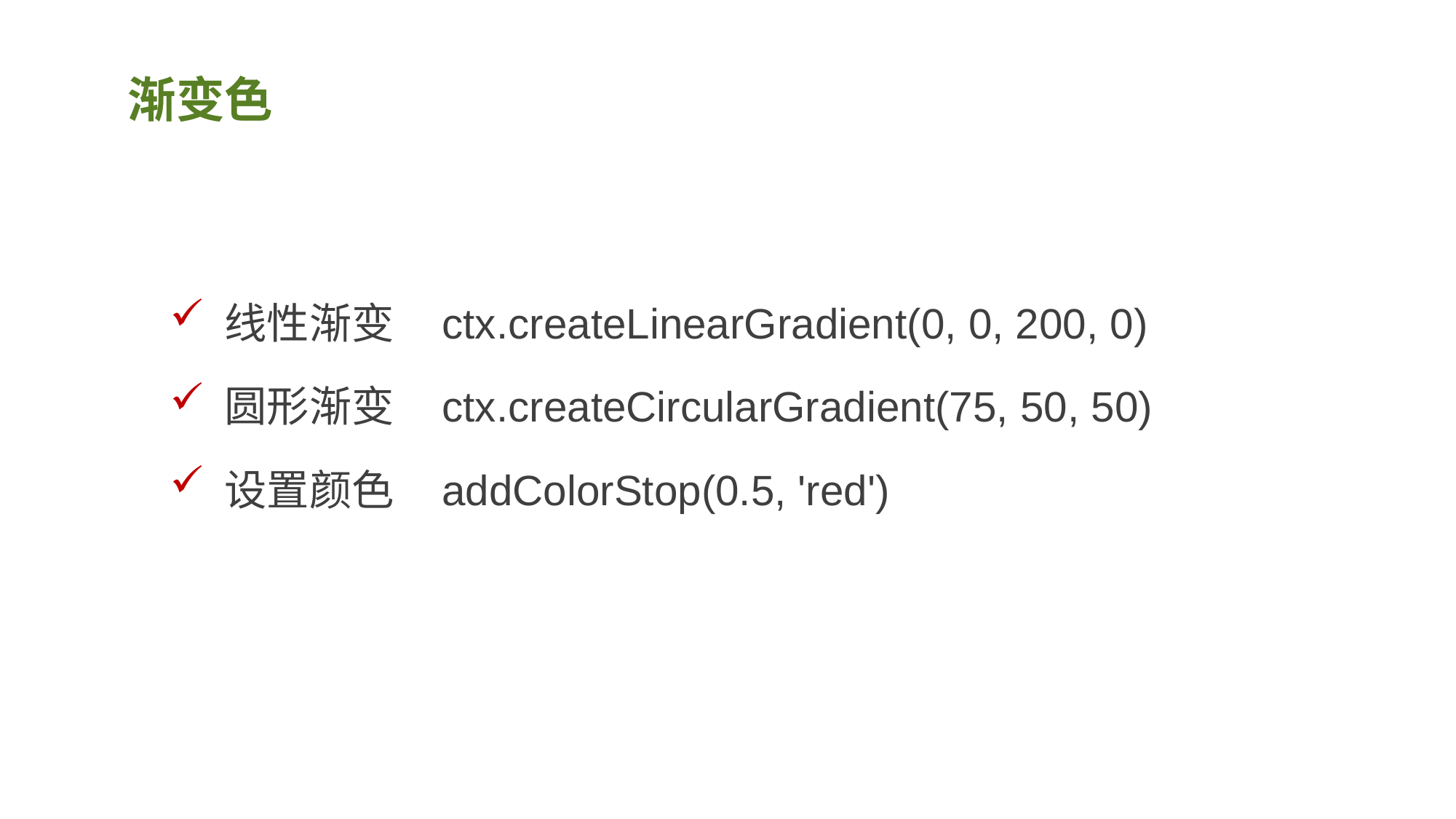

渐变色
 线性渐变    ctx.createLinearGradient(0, 0, 200, 0)
 圆形渐变    ctx.createCircularGradient(75, 50, 50)
 设置颜色    addColorStop(0.5, 'red')